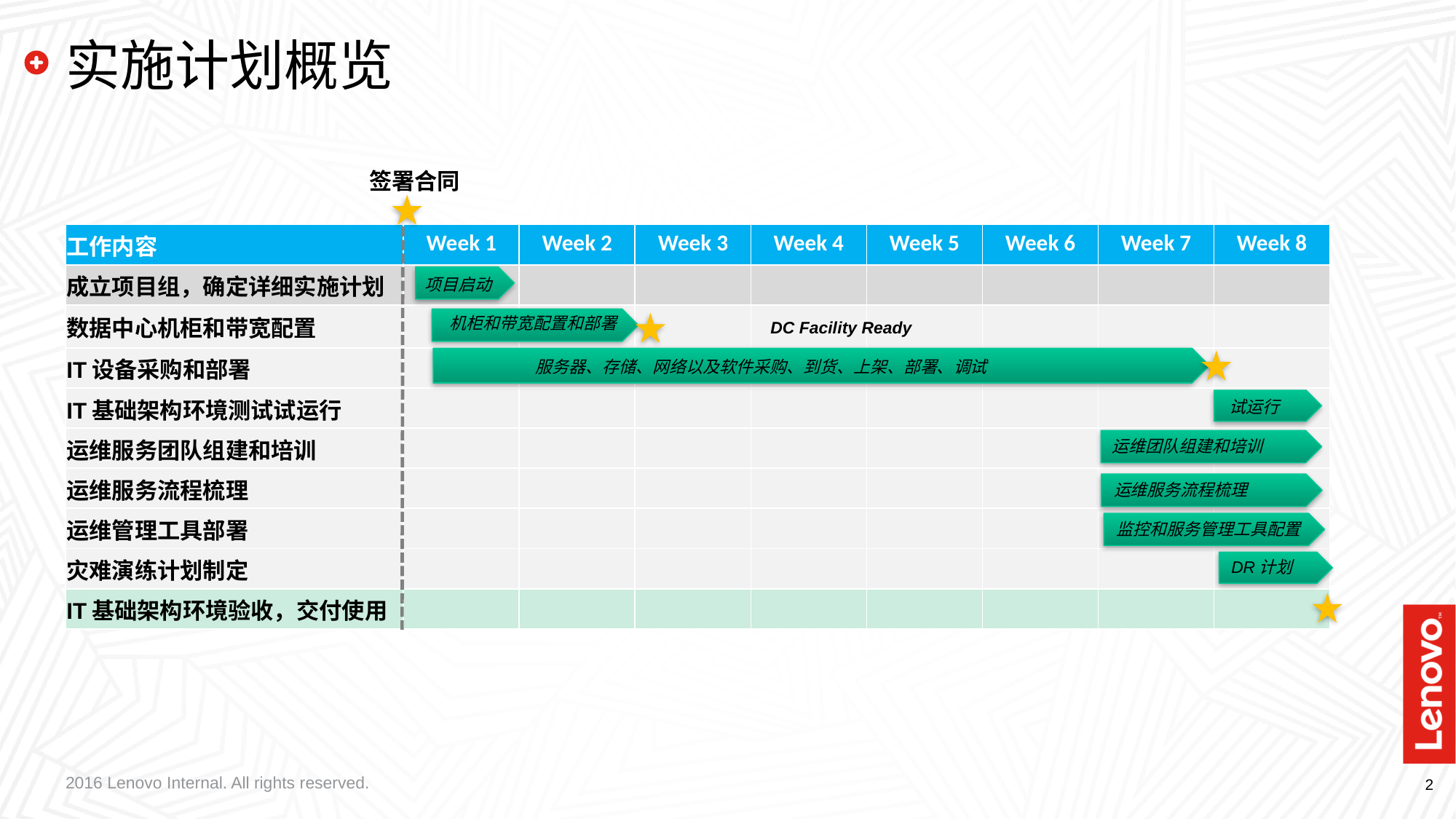

# 实施计划概览
签署合同

| 工作内容 | Week 1 | Week 2 | Week 3 | Week 4 | Week 5 | Week 6 | Week 7 | Week 8 |
| --- | --- | --- | --- | --- | --- | --- | --- | --- |
| 成立项目组，确定详细实施计划 |  |  |  |  |  |  |  |  |
| 数据中心机柜和带宽配置 |  |  |  |  |  |  |  |  |
| IT设备采购和部署 |  |  |  |  |  |  |  |  |
| IT基础架构环境测试试运行 |  |  |  |  |  |  |  |  |
| 运维服务团队组建和培训 |  |  |  |  |  |  |  |  |
| 运维服务流程梳理 |  |  |  |  |  |  |  |  |
| 运维管理工具部署 |  |  |  |  |  |  |  |  |
| 灾难演练计划制定 |  |  |  |  |  |  |  |  |
| IT基础架构环境验收，交付使用 |  |  |  |  |  |  |  |  |

项目启动

机柜和带宽配置和部署

DC Facility Ready

服务器、存储、网络以及软件采购、到货、上架、部署、调试

试运行

运维团队组建和培训

运维服务流程梳理

监控和服务管理工具配置

DR计划

2016 Lenovo Internal. All rights reserved.